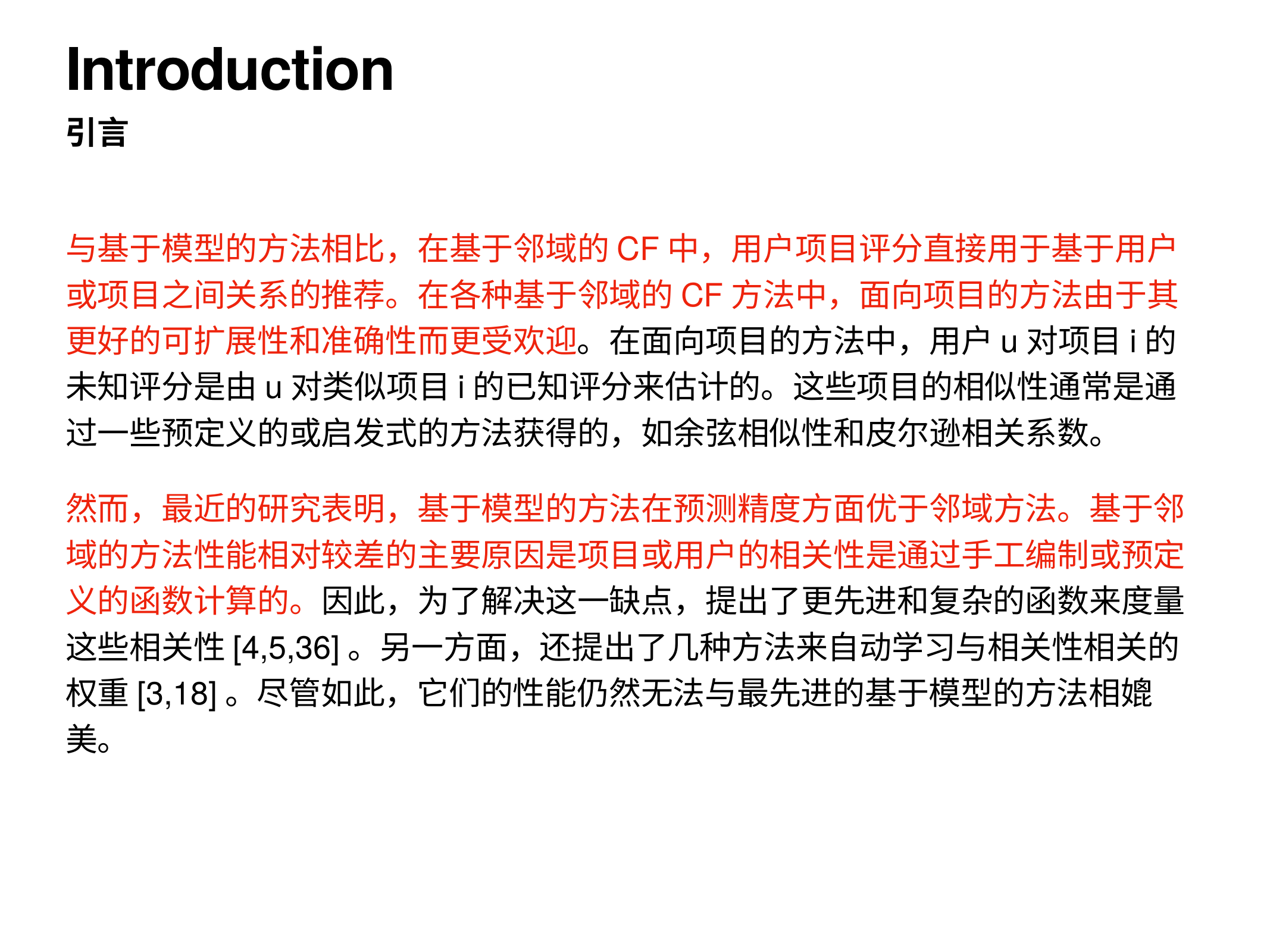

# Introduction
引言
与基于模型的方法相比，在基于邻域的CF中，用户项目评分直接用于基于用户或项目之间关系的推荐。在各种基于邻域的CF方法中，面向项目的方法由于其更好的可扩展性和准确性而更受欢迎。在面向项目的方法中，用户u对项目i的未知评分是由u对类似项目i的已知评分来估计的。这些项目的相似性通常是通过一些预定义的或启发式的方法获得的，如余弦相似性和皮尔逊相关系数。
然而，最近的研究表明，基于模型的方法在预测精度方面优于邻域方法。基于邻域的方法性能相对较差的主要原因是项目或用户的相关性是通过手工编制或预定义的函数计算的。因此，为了解决这一缺点，提出了更先进和复杂的函数来度量这些相关性[4,5,36]。另一方面，还提出了几种方法来自动学习与相关性相关的权重[3,18]。尽管如此，它们的性能仍然无法与最先进的基于模型的方法相媲美。